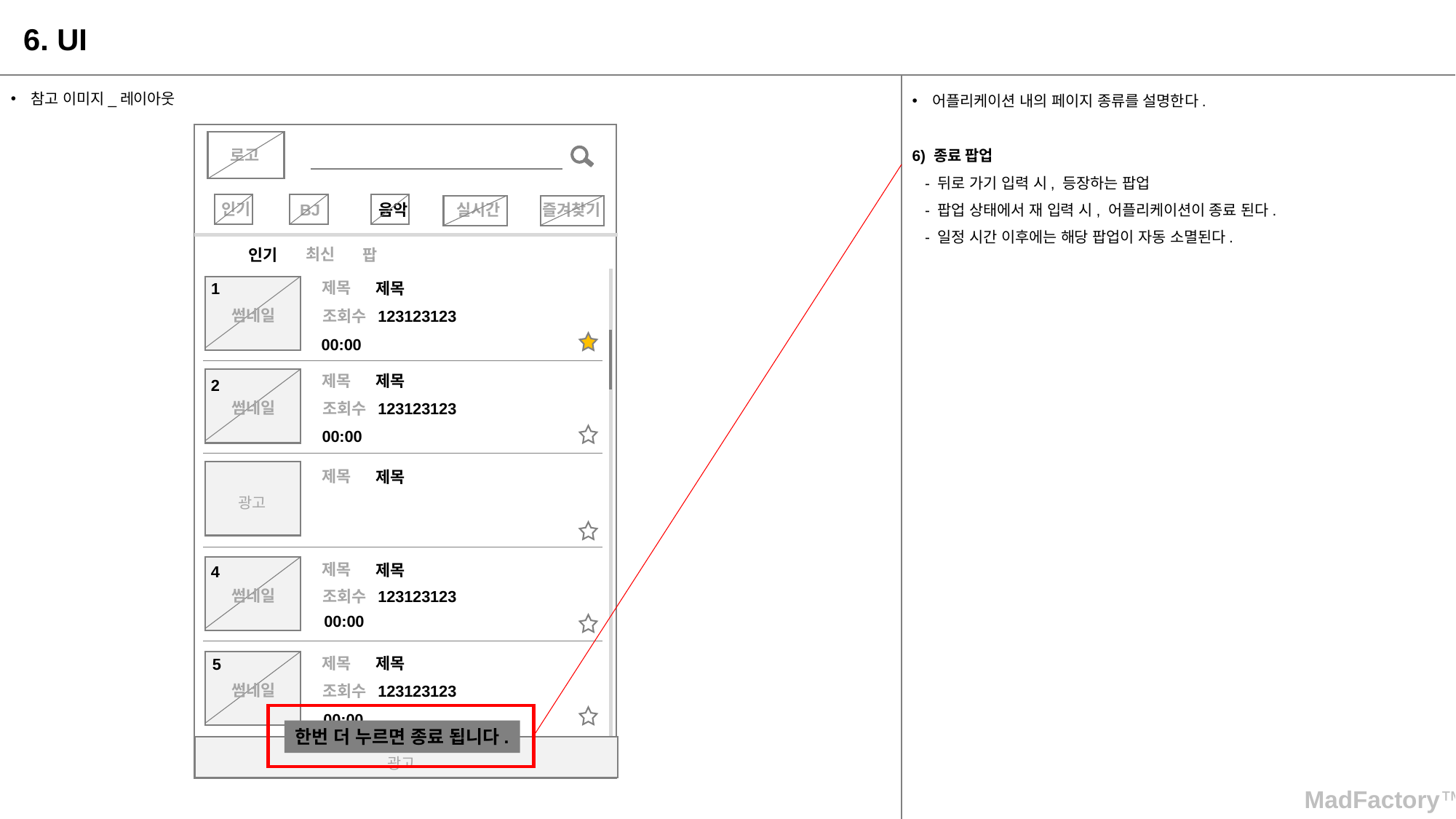

6. UI
참고 이미지_레이아웃
어플리케이션 내의 페이지 종류를 설명한다.

6) 종료 팝업
   - 뒤로 가기 입력 시, 등장하는 팝업
   - 팝업 상태에서 재 입력 시, 어플리케이션이 종료 된다.
   - 일정 시간 이후에는 해당 팝업이 자동 소멸된다.

로고

인기

음악

BJ
실시간
즐겨찾기

최신
인기
팝
제목
제목
1

썸네일

2
썸네일

광고
4

썸네일
5

썸네일
조회수
123123123
00:00
00:00

제목
제목
조회수
123123123
00:00
00:00

제목
제목

제목
제목
조회수
123123123
00:00
00:00

제목
제목
조회수
123123123
00:00
00:00

한번 더 누르면 종료 됩니다.

광고
MadFactory™